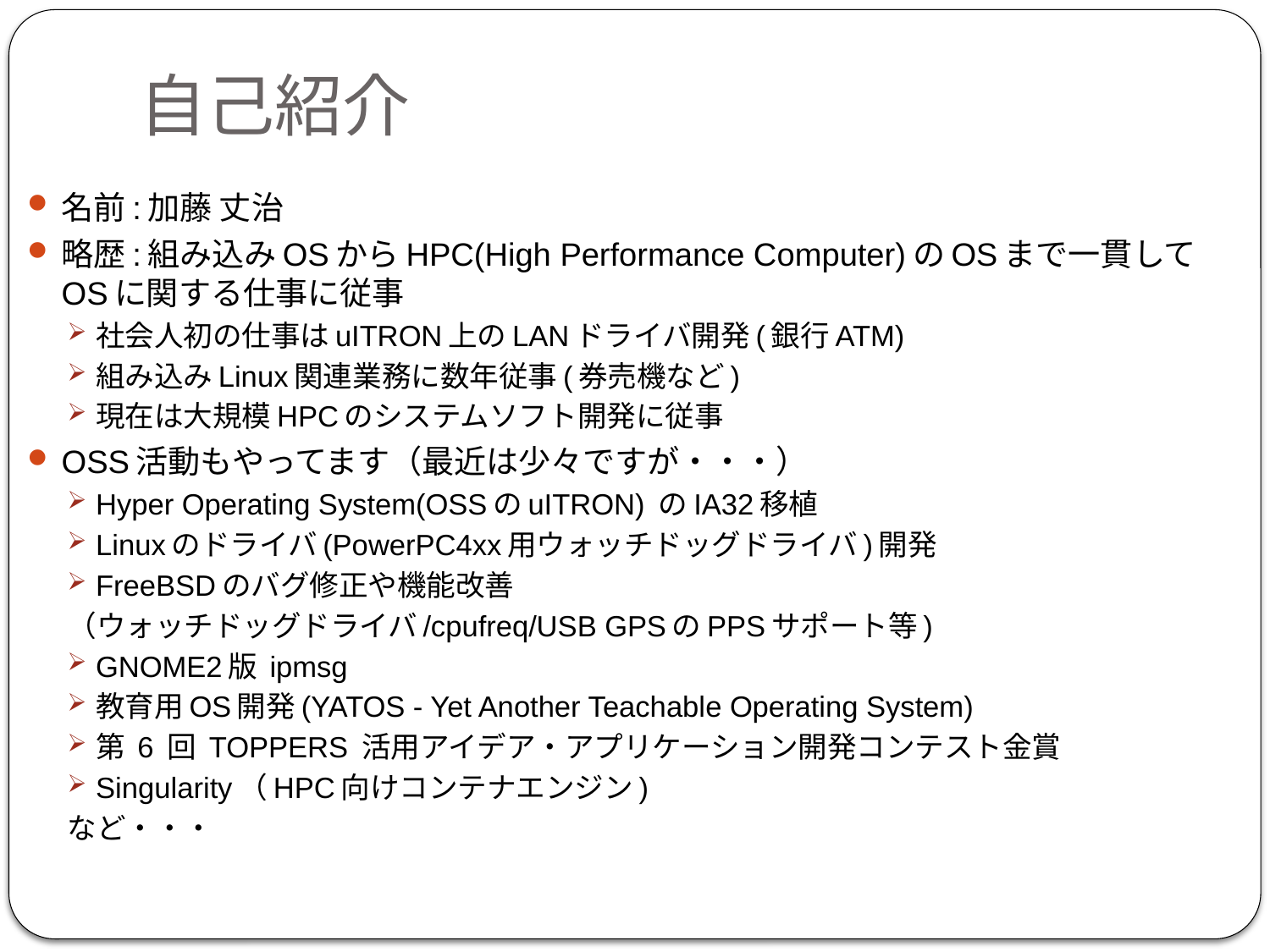

# 自己紹介
名前:加藤 丈治
略歴:組み込みOSからHPC(High Performance Computer)のOSまで一貫してOSに関する仕事に従事
社会人初の仕事はuITRON上のLANドライバ開発(銀行ATM)
組み込みLinux関連業務に数年従事(券売機など)
現在は大規模HPCのシステムソフト開発に従事
OSS活動もやってます（最近は少々ですが・・・）
Hyper Operating System(OSSのuITRON) のIA32移植
Linuxのドライバ(PowerPC4xx用ウォッチドッグドライバ)開発
FreeBSDのバグ修正や機能改善
（ウォッチドッグドライバ/cpufreq/USB GPSのPPSサポート等)
GNOME2版 ipmsg
教育用OS開発(YATOS - Yet Another Teachable Operating System)
第 6 回 TOPPERS 活用アイデア・アプリケーション開発コンテスト金賞
Singularity（HPC向けコンテナエンジン)
など・・・